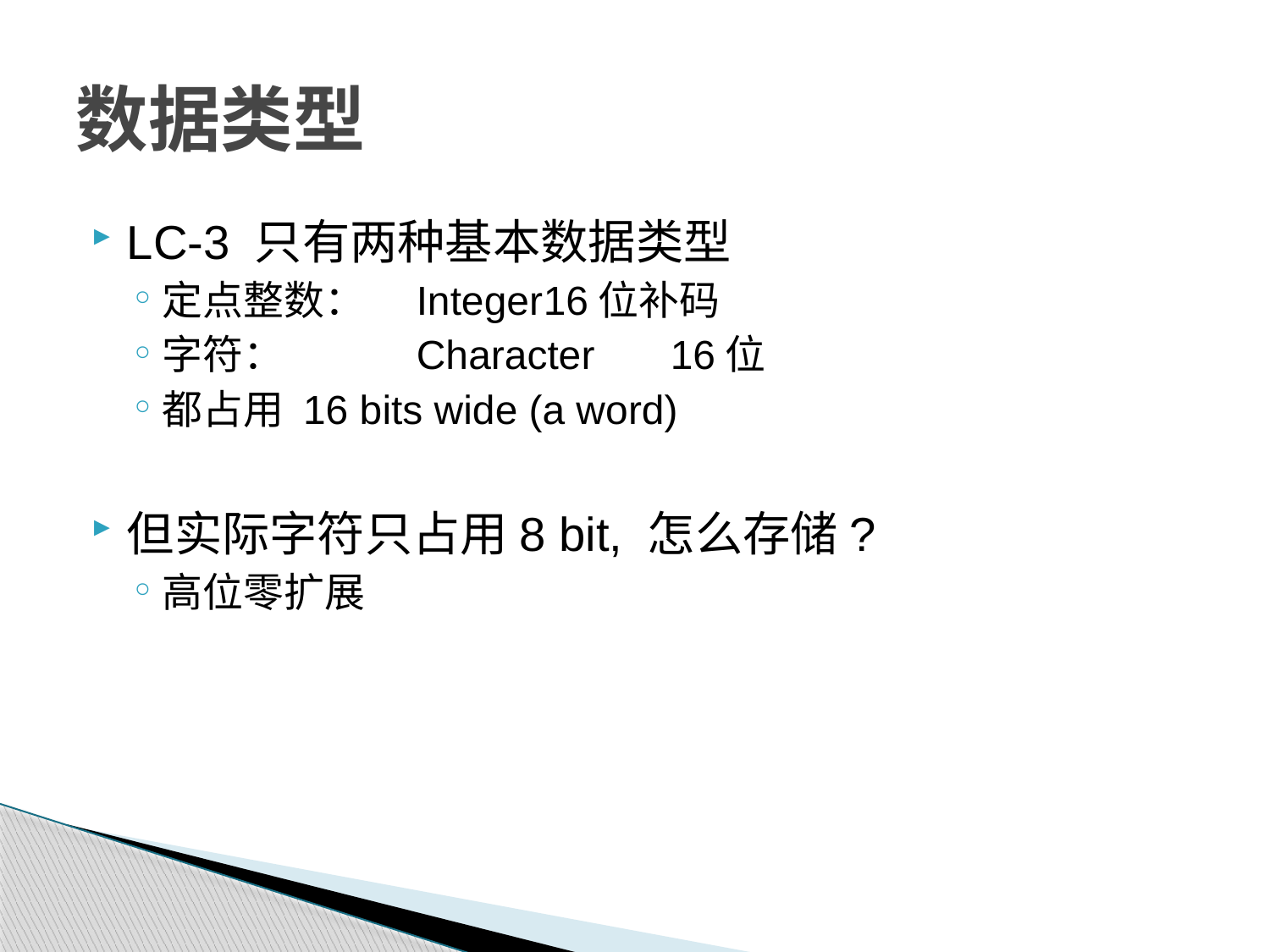

# 数据类型
LC-3 只有两种基本数据类型
定点整数：	Integer	16位补码
字符：		Character	16位
都占用 16 bits wide (a word)

但实际字符只占用8 bit, 怎么存储?
高位零扩展